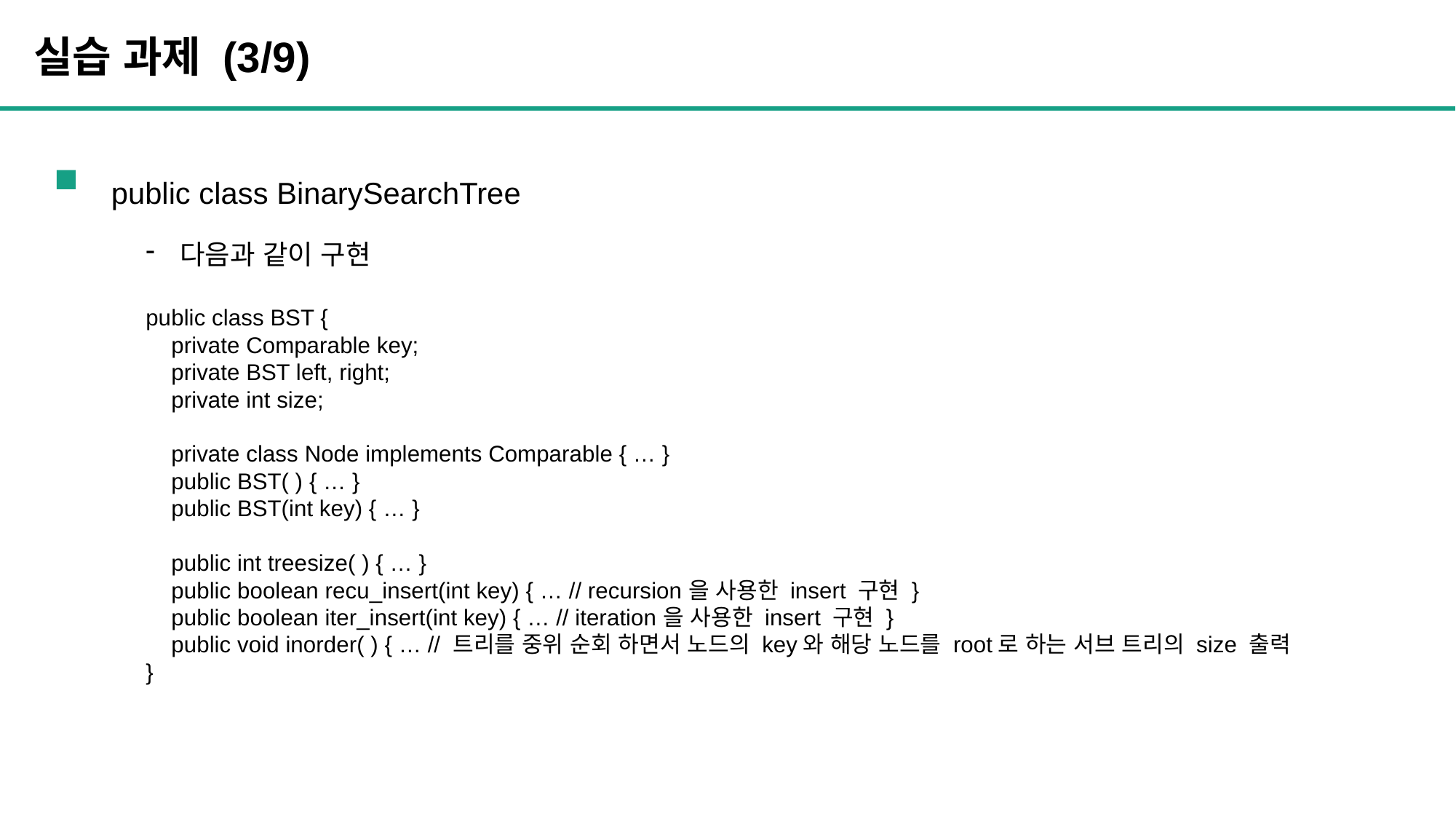

실습 과제 (3/9)
public class BinarySearchTree

다음과 같이 구현

public class BST {
    private Comparable key;
    private BST left, right;
    private int size;

    private class Node implements Comparable { … }
    public BST( ) { … }
    public BST(int key) { … }

    public int treesize( ) { … }
    public boolean recu_insert(int key) { … // recursion을 사용한 insert 구현 }
    public boolean iter_insert(int key) { … // iteration을 사용한 insert 구현 }
    public void inorder( ) { … // 트리를 중위 순회 하면서 노드의 key와 해당 노드를 root로 하는 서브 트리의 size 출력
}